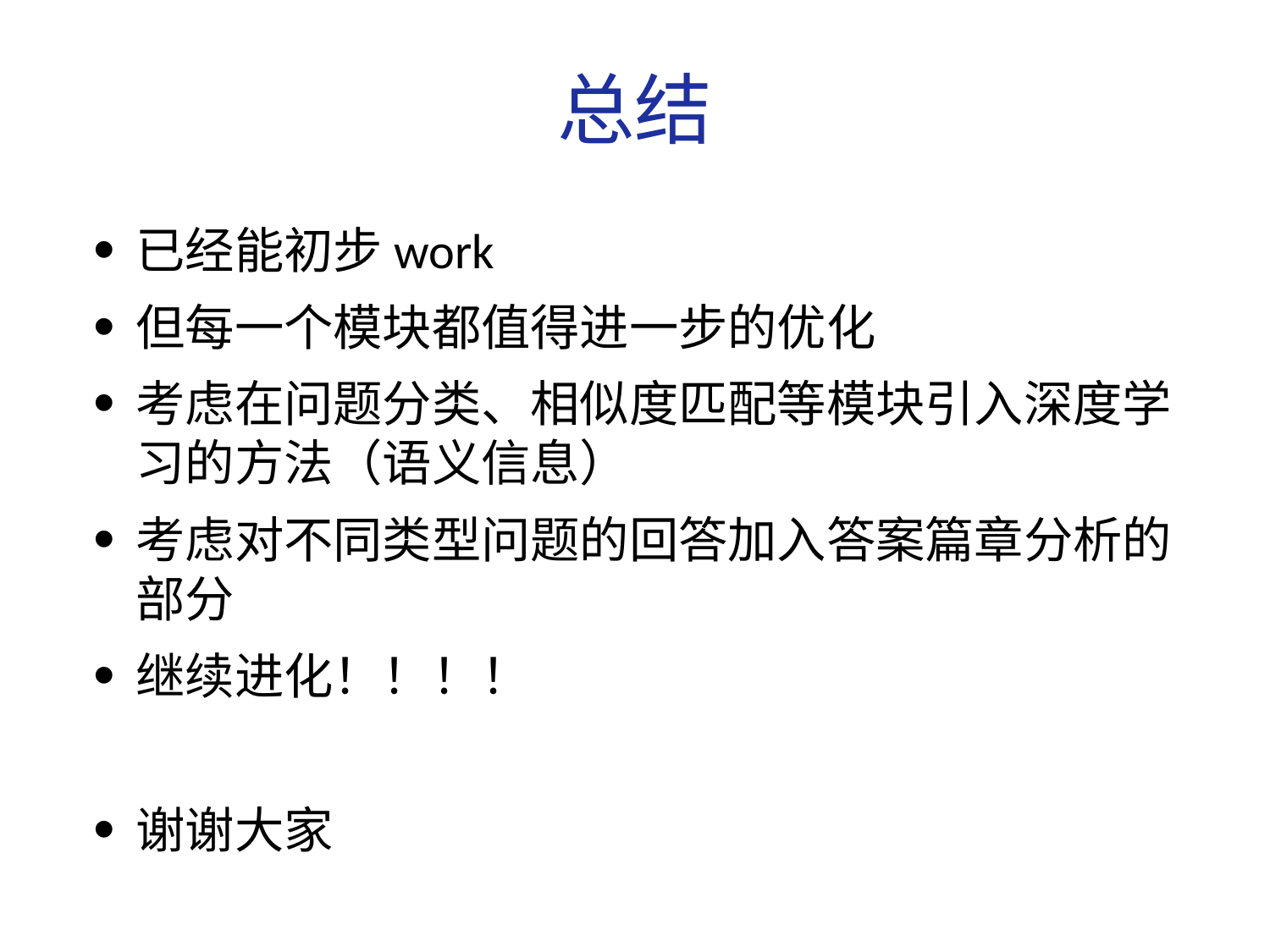

# 总结
已经能初步work
但每一个模块都值得进一步的优化
考虑在问题分类、相似度匹配等模块引入深度学习的方法（语义信息）
考虑对不同类型问题的回答加入答案篇章分析的部分
继续进化！！！！

谢谢大家